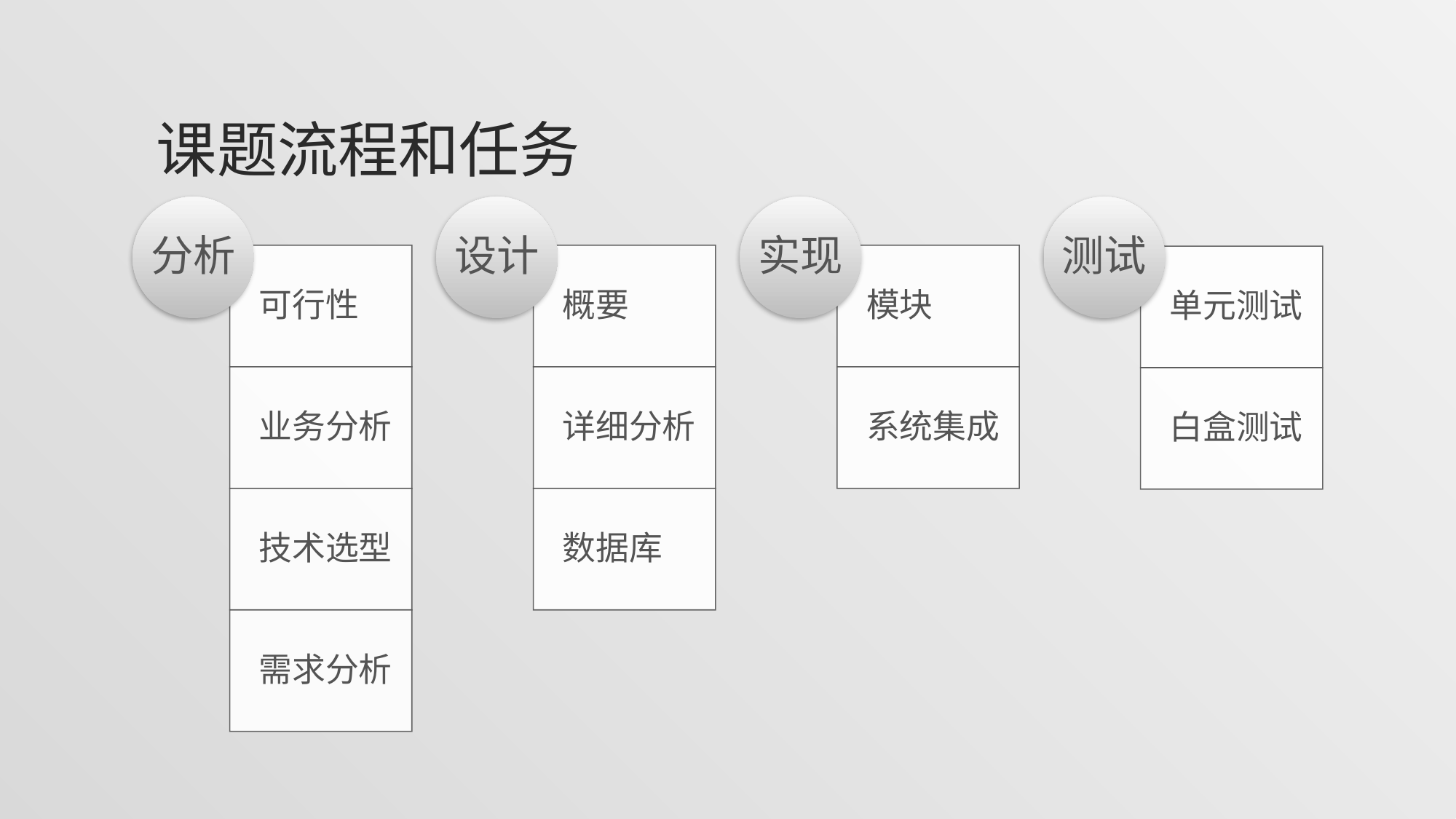

# 课题流程和任务
可行性
业务分析
技术选型
需求分析
分析
概要
详细分析
数据库
设计
模块
系统集成
实现
单元测试
白盒测试
测试